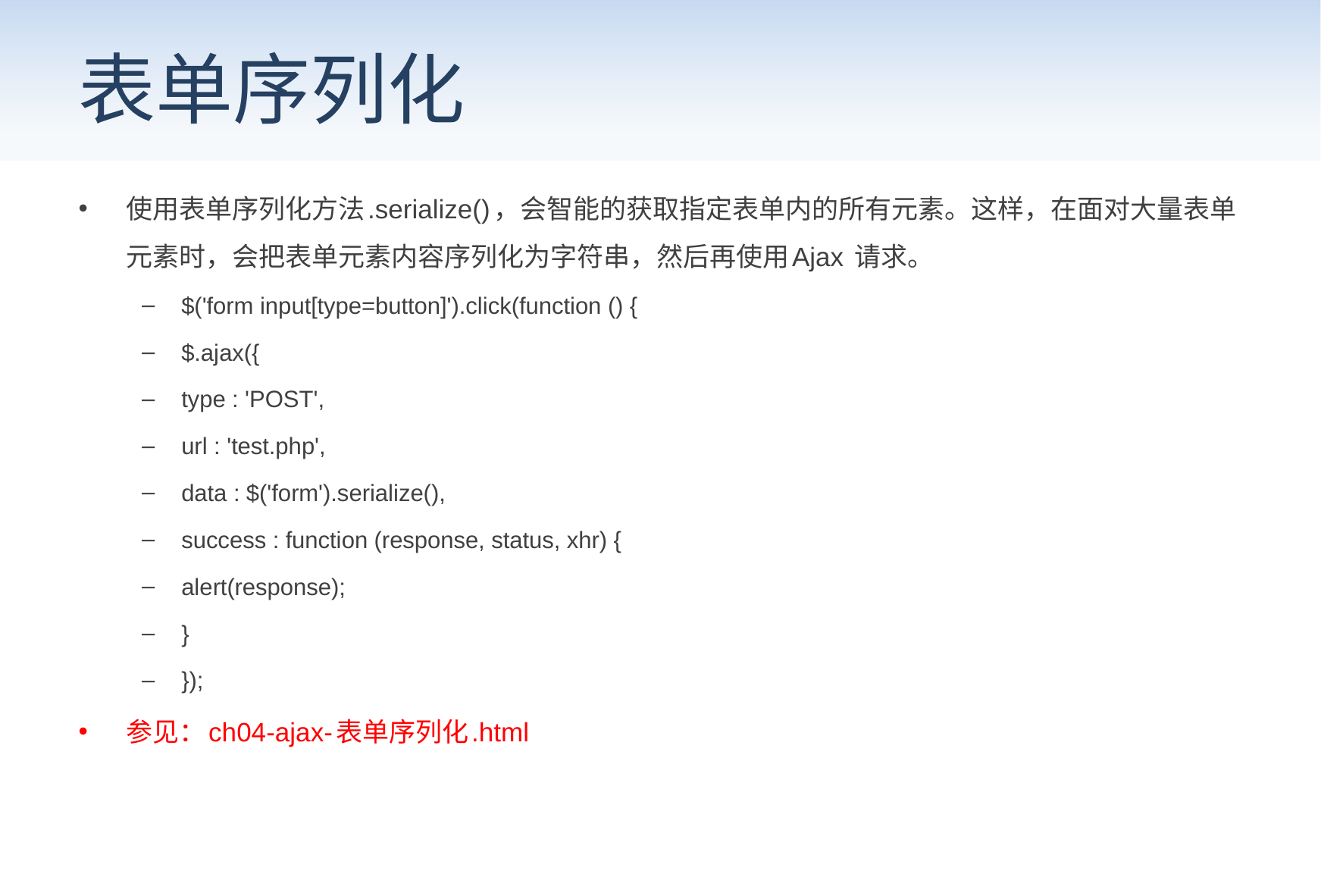

# 表单序列化
使用表单序列化方法.serialize()，会智能的获取指定表单内的所有元素。这样，在面对大量表单元素时，会把表单元素内容序列化为字符串，然后再使用Ajax 请求。
$('form input[type=button]').click(function () {
$.ajax({
type : 'POST',
url : 'test.php',
data : $('form').serialize(),
success : function (response, status, xhr) {
alert(response);
}
});
参见：ch04-ajax-表单序列化.html